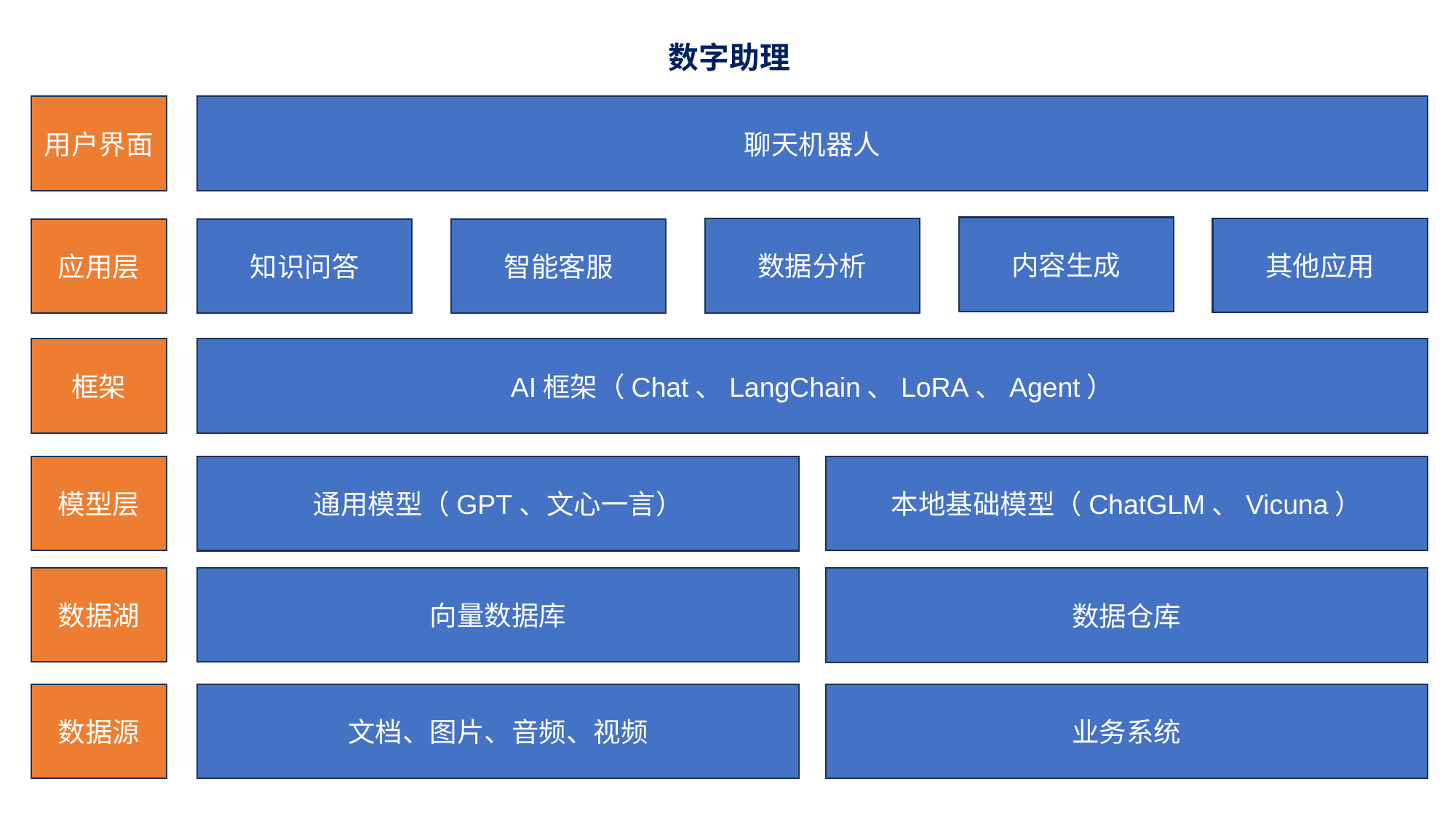

数字助理
用户界面
聊天机器人
内容生成
其他应用
数据分析
应用层
知识问答
智能客服
框架
AI框架（Chat、LangChain、LoRA、Agent）
模型层
本地基础模型（ChatGLM、Vicuna）
通用模型（GPT、文心一言）
数据湖
向量数据库
数据仓库
数据源
文档、图片、音频、视频
业务系统